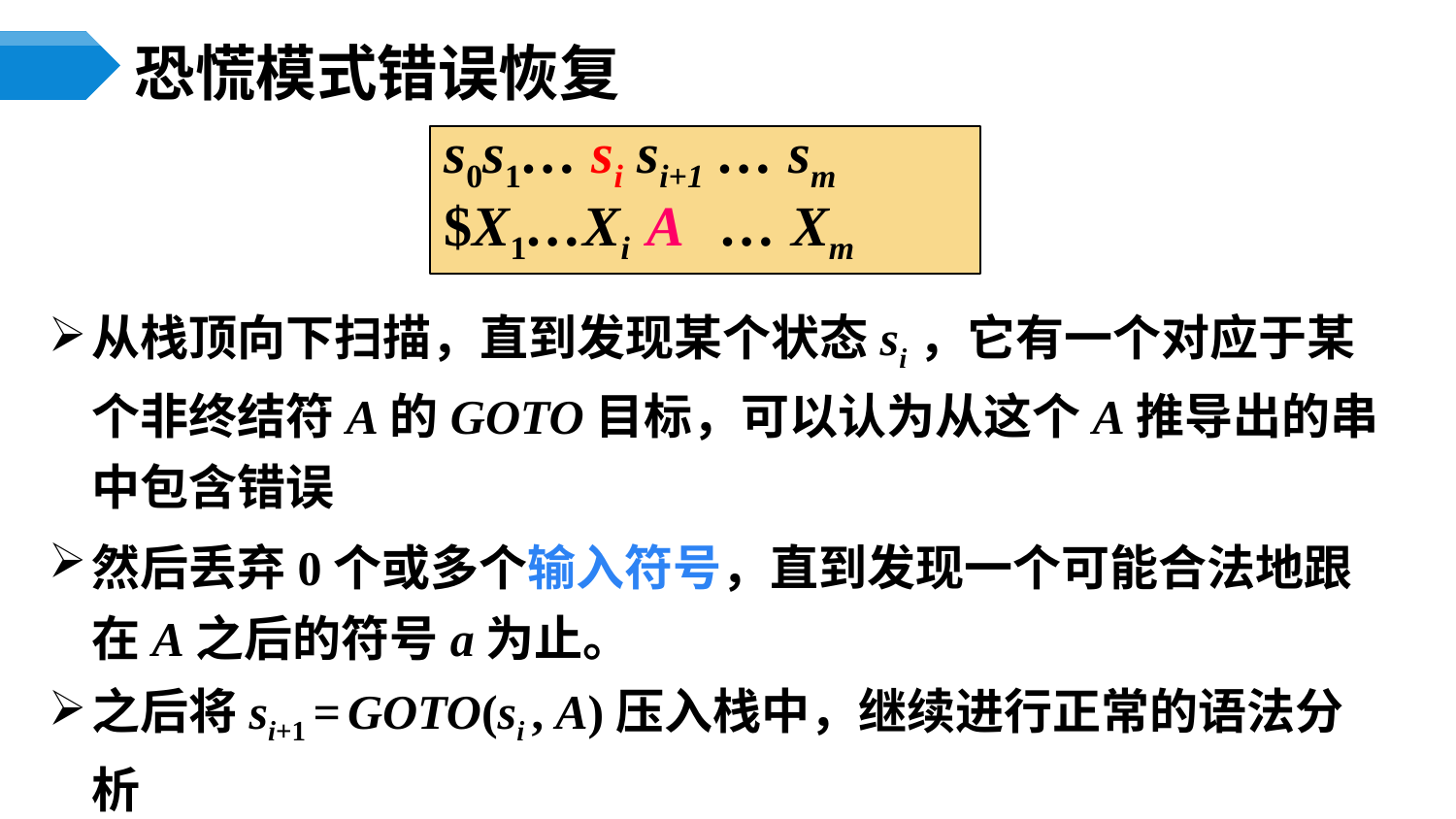

# 恐慌模式错误恢复
s0s1… si si+1 … sm
$X1…Xi  A   … Xm
从栈顶向下扫描，直到发现某个状态si，它有一个对应于某个非终结符A的GOTO目标，可以认为从这个A推导出的串中包含错误
然后丢弃0个或多个输入符号，直到发现一个可能合法地跟在A之后的符号a为止。
之后将si+1 = GOTO(si , A)压入栈中，继续进行正常的语法分析